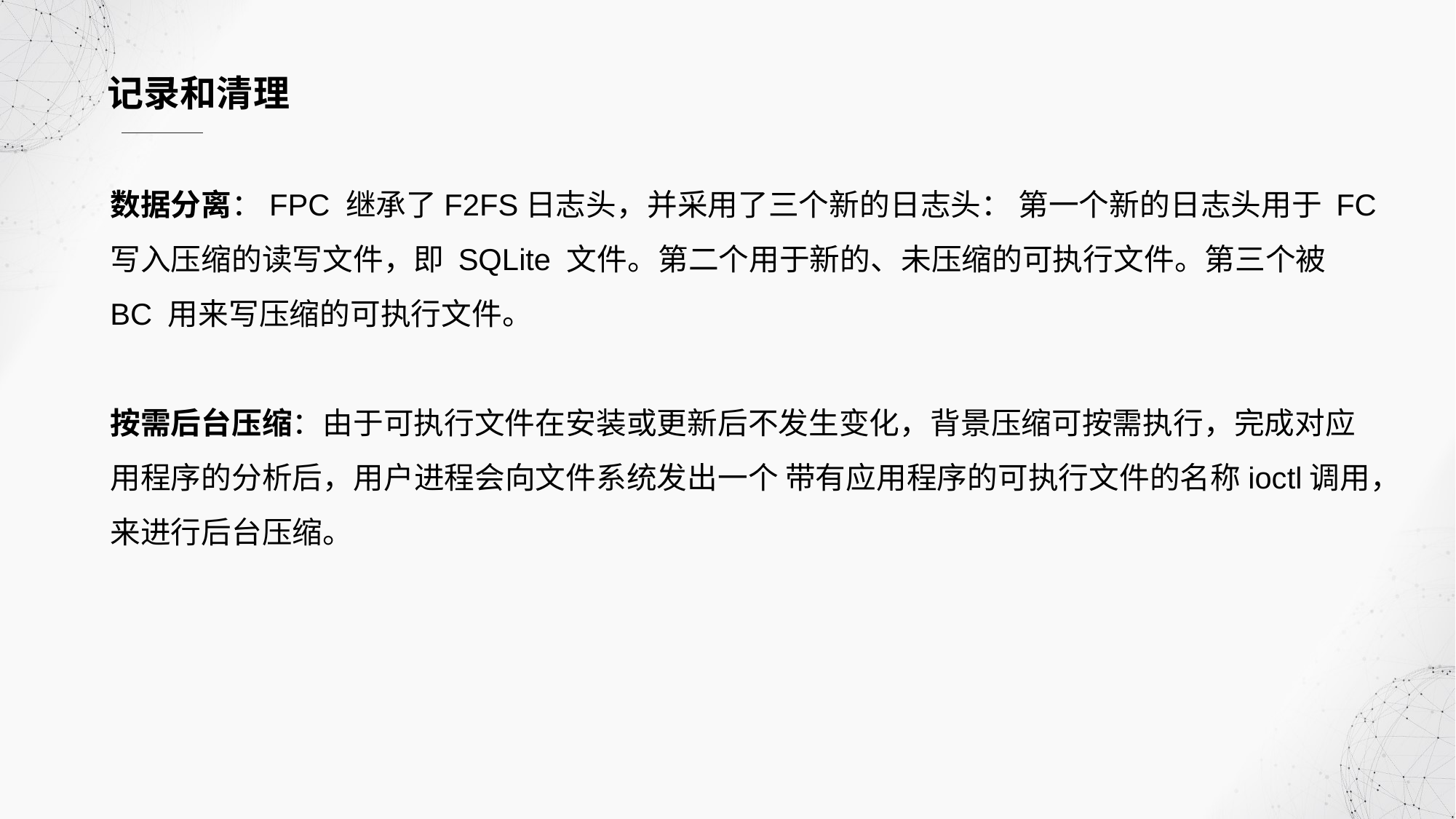

记录和清理
数据分离：FPC 继承了F2FS日志头，并采用了三个新的日志头： 第一个新的日志头用于 FC 写入压缩的读写文件，即 SQLite 文件。第二个用于新的、未压缩的可执行文件。第三个被 BC 用来写压缩的可执行文件。

按需后台压缩：由于可执行文件在安装或更新后不发生变化，背景压缩可按需执行，完成对应用程序的分析后，用户进程会向文件系统发出一个 带有应用程序的可执行文件的名称ioctl调用，来进行后台压缩。